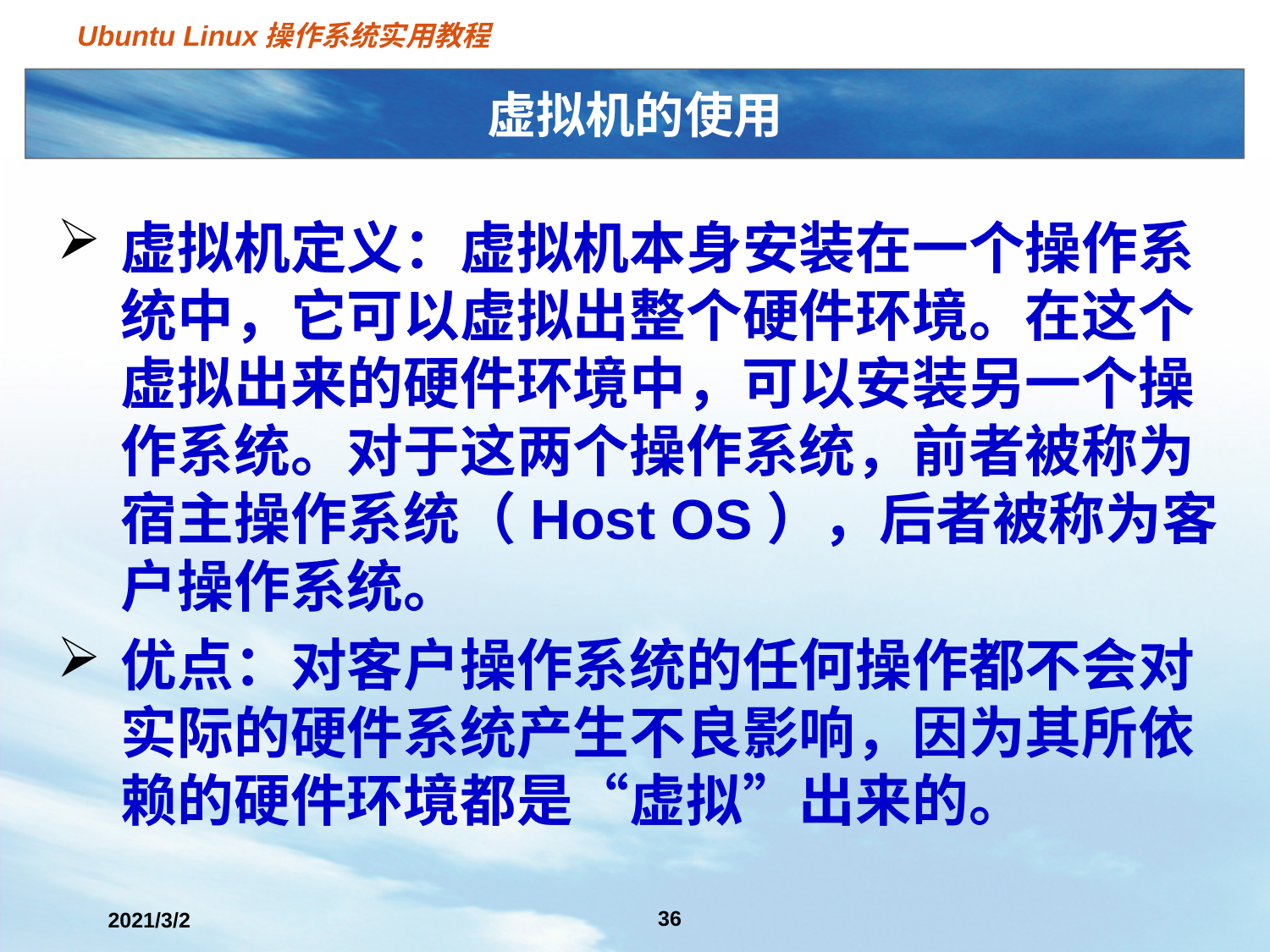

# 虚拟机的使用
虚拟机定义：虚拟机本身安装在一个操作系统中，它可以虚拟出整个硬件环境。在这个虚拟出来的硬件环境中，可以安装另一个操作系统。对于这两个操作系统，前者被称为宿主操作系统（Host OS），后者被称为客户操作系统。
优点：对客户操作系统的任何操作都不会对实际的硬件系统产生不良影响，因为其所依赖的硬件环境都是“虚拟”出来的。
36
2021/3/2